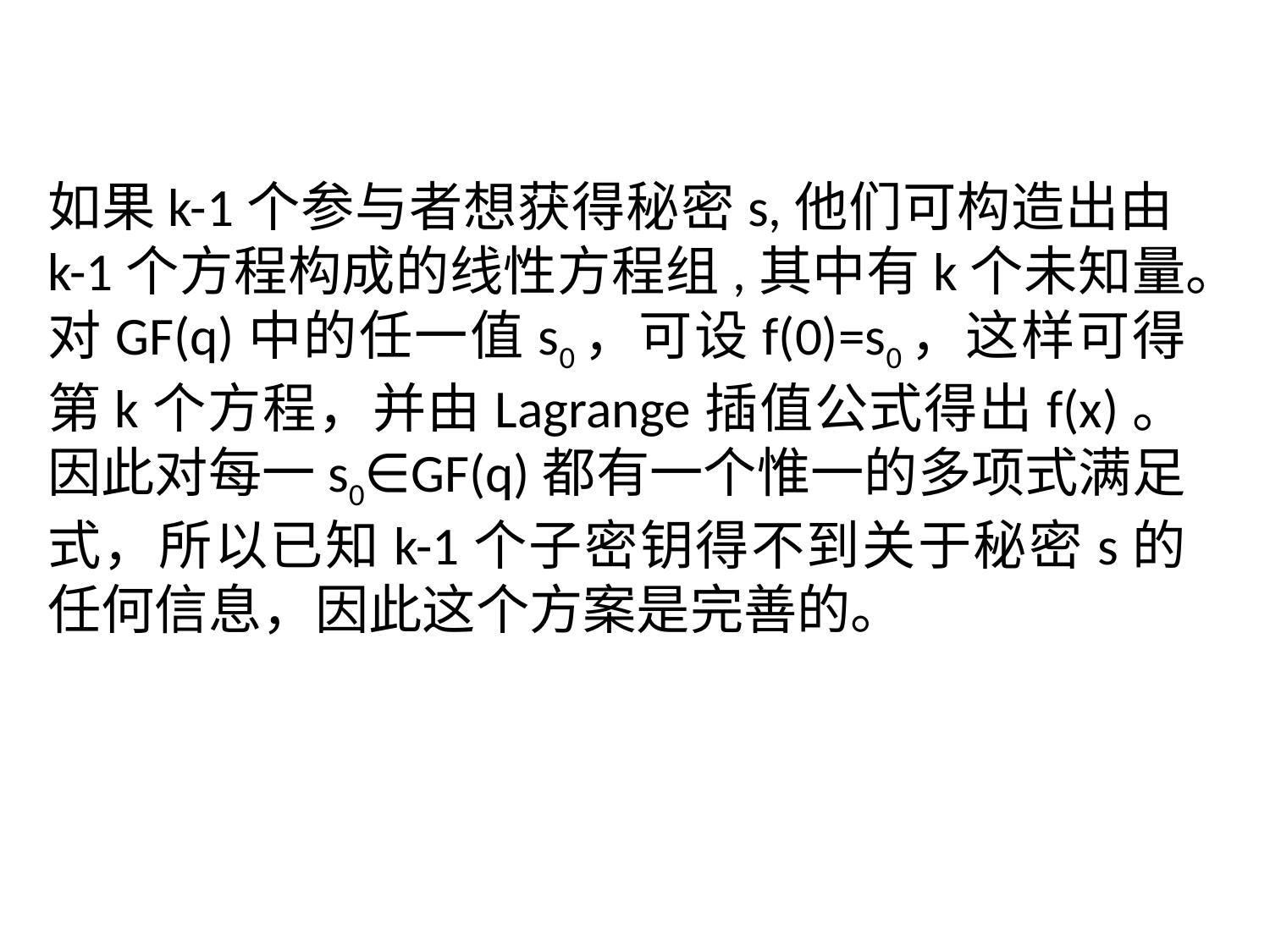

如果k-1个参与者想获得秘密s,他们可构造出由k-1个方程构成的线性方程组,其中有k个未知量。对GF(q)中的任一值s0，可设f(0)=s0，这样可得第k个方程，并由Lagrange插值公式得出f(x)。因此对每一s0∈GF(q)都有一个惟一的多项式满足式，所以已知k-1个子密钥得不到关于秘密s的任何信息，因此这个方案是完善的。